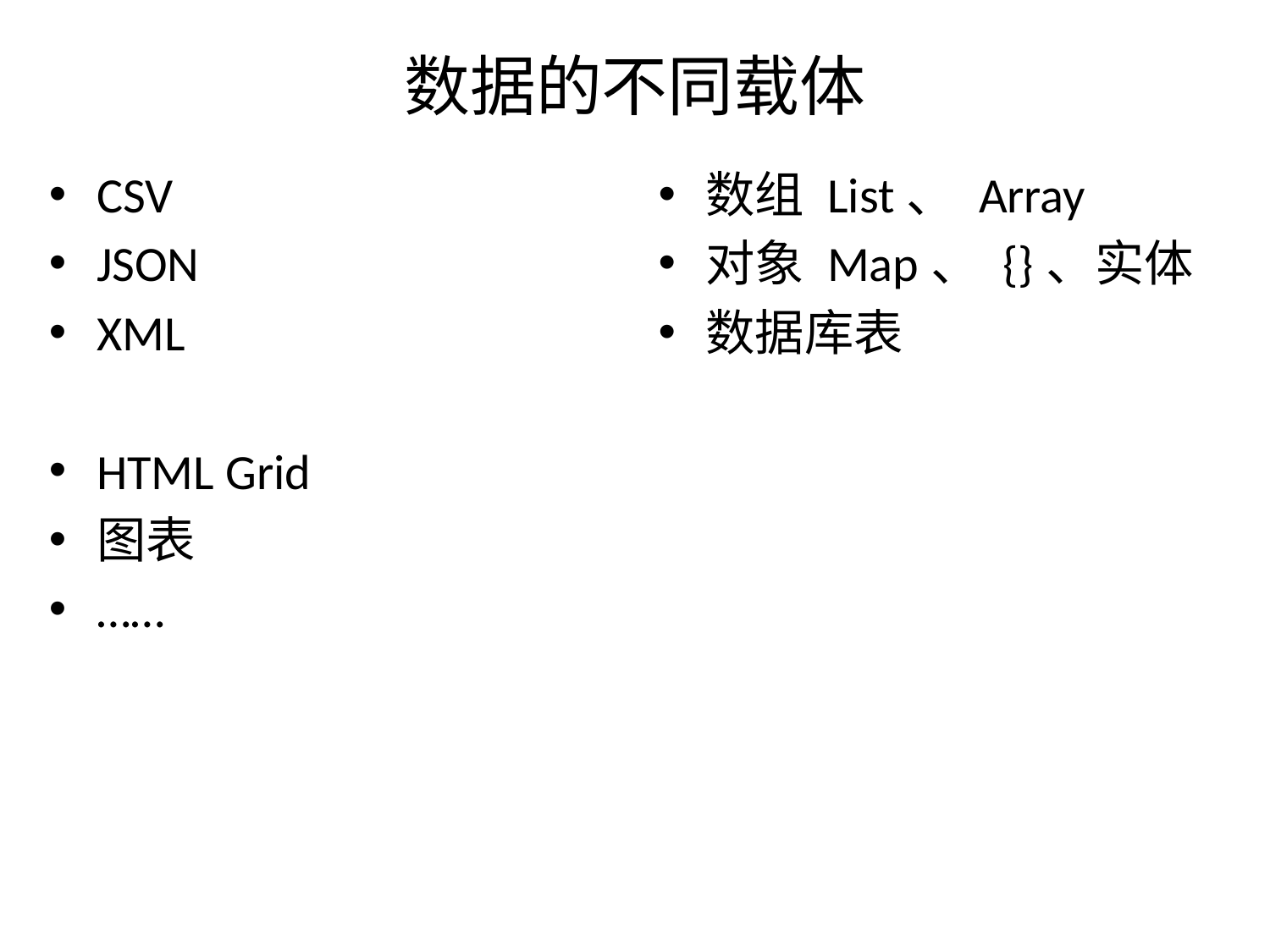

# 数据的不同载体
CSV
JSON
XML

HTML Grid
图表
……

数组 List、 Array
对象 Map、 {}、实体
数据库表